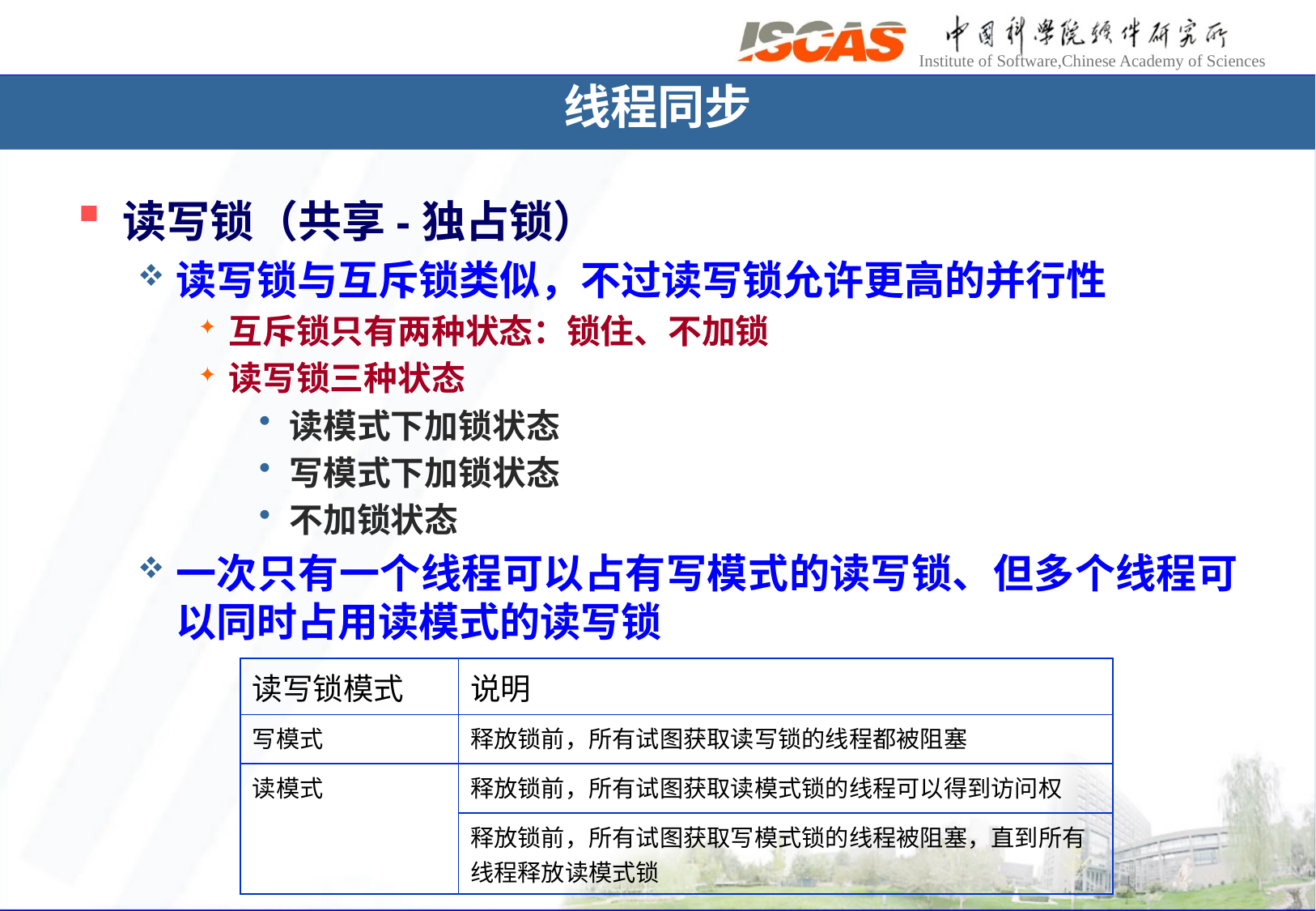

# 线程同步
读写锁（共享-独占锁）
读写锁与互斥锁类似，不过读写锁允许更高的并行性
互斥锁只有两种状态：锁住、不加锁
读写锁三种状态
读模式下加锁状态
写模式下加锁状态
不加锁状态
一次只有一个线程可以占有写模式的读写锁、但多个线程可以同时占用读模式的读写锁

| 读写锁模式 | 说明 |
| --- | --- |
| 写模式 | 释放锁前，所有试图获取读写锁的线程都被阻塞 |
| 读模式 | 释放锁前，所有试图获取读模式锁的线程可以得到访问权 |
|  | 释放锁前，所有试图获取写模式锁的线程被阻塞，直到所有线程释放读模式锁 |